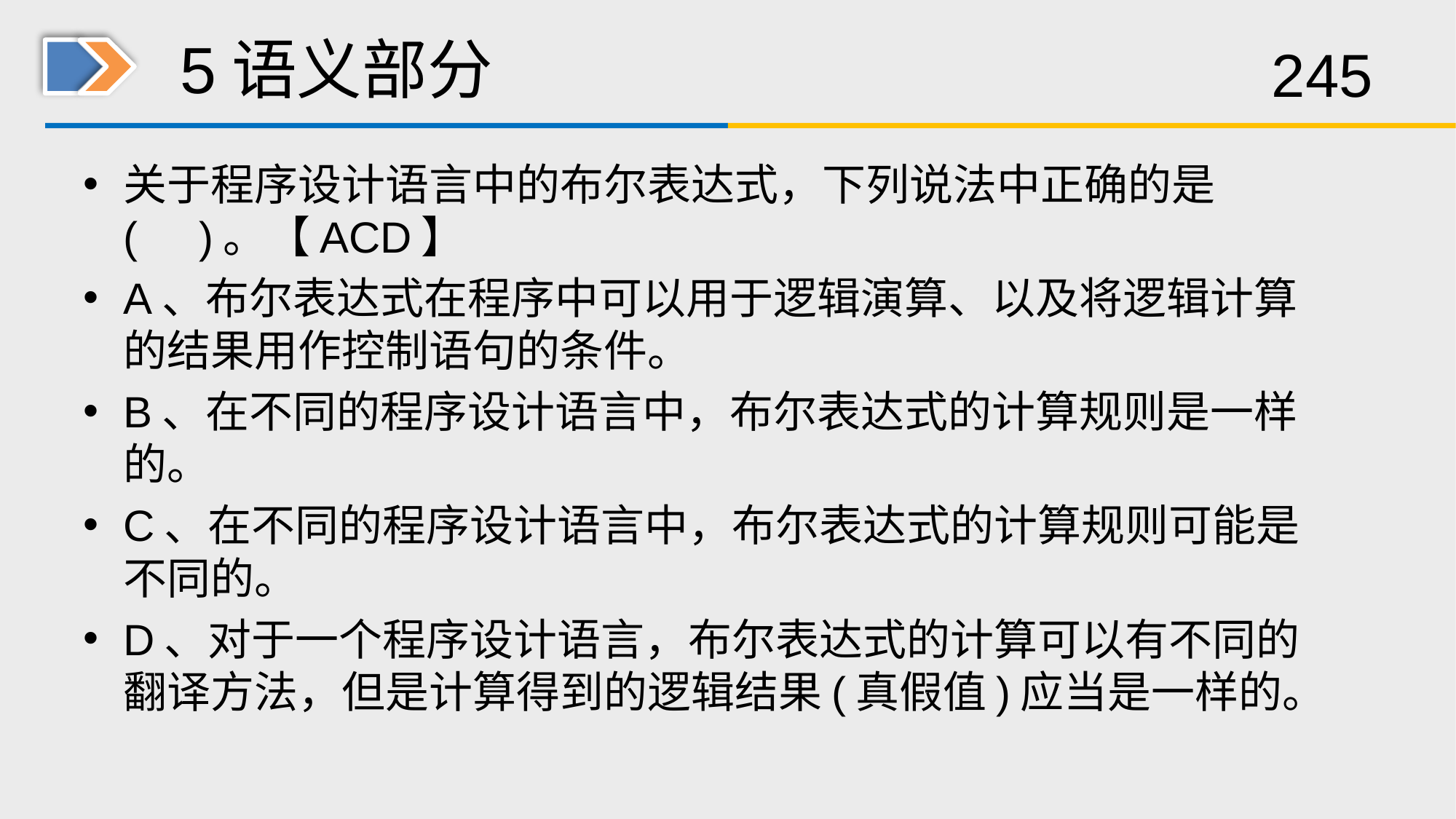

# 5语义部分
245
关于程序设计语言中的布尔表达式，下列说法中正确的是(     )。【ACD】
A、布尔表达式在程序中可以用于逻辑演算、以及将逻辑计算的结果用作控制语句的条件。
B、在不同的程序设计语言中，布尔表达式的计算规则是一样的。
C、在不同的程序设计语言中，布尔表达式的计算规则可能是不同的。
D、对于一个程序设计语言，布尔表达式的计算可以有不同的翻译方法，但是计算得到的逻辑结果(真假值)应当是一样的。